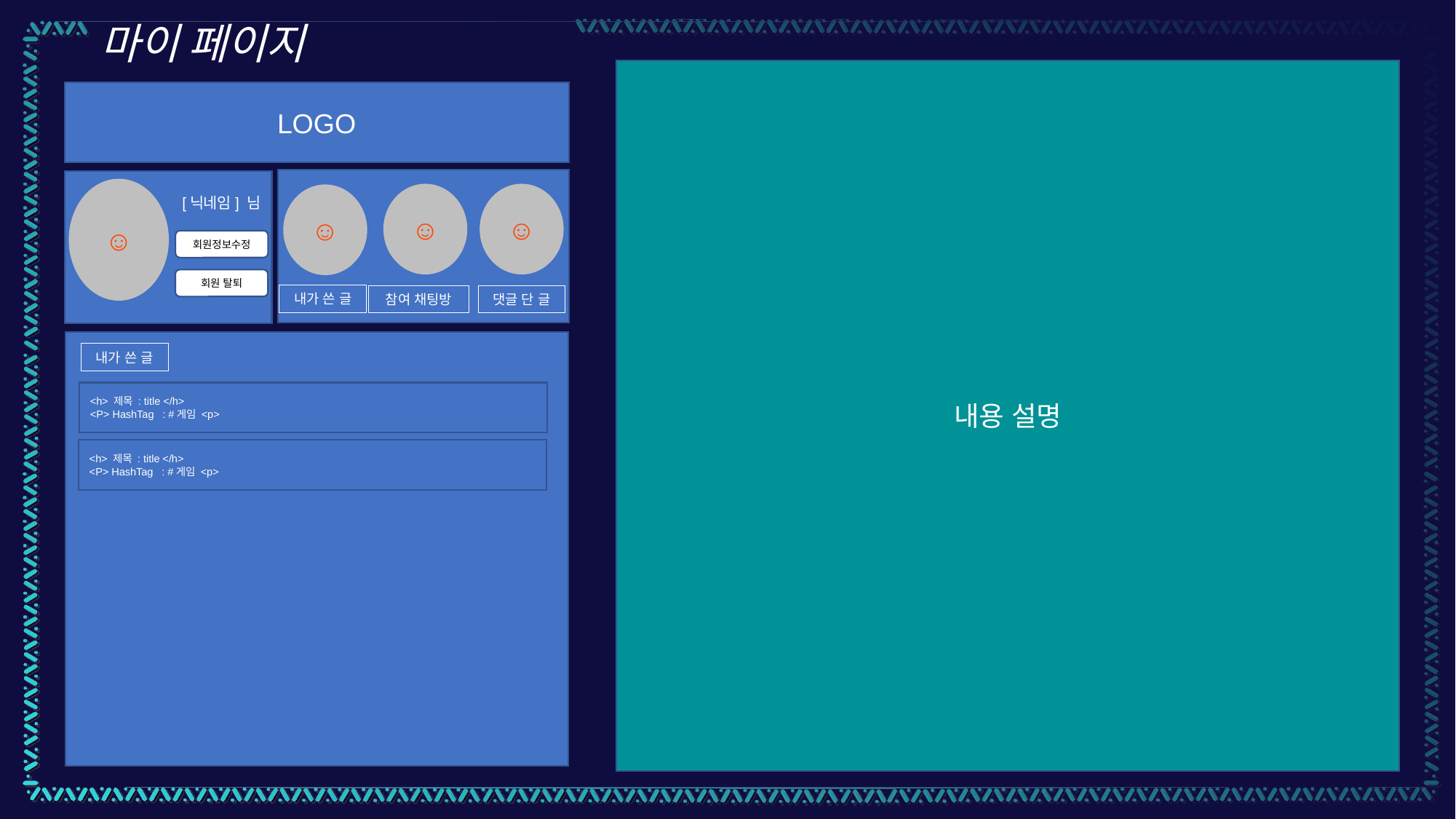

마이 페이지

내용 설명
LOGO

☺
☺️
☺️
☺️
[닉네임] 님
회원정보수정
회원 탈퇴
내가 쓴 글
참여 채팅방
댓글 단 글

내가 쓴 글
<h> 제목 : title </h>
<P> HashTag   : #게임 <p>
<h> 제목 : title </h>
<P> HashTag   : #게임 <p>